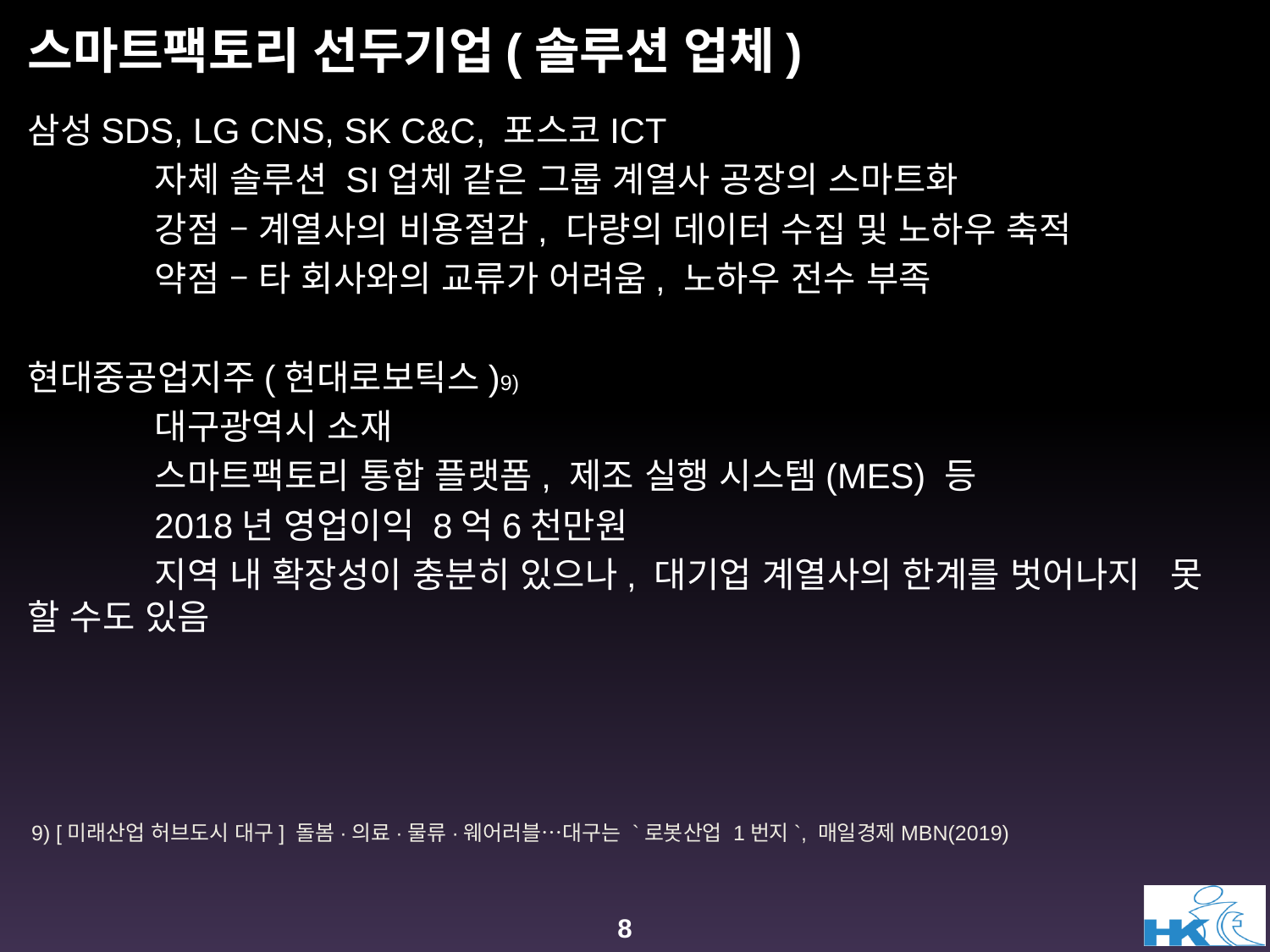

# 스마트팩토리 선두기업(솔루션 업체)
삼성SDS, LG CNS, SK C&C, 포스코ICT
	자체 솔루션 SI업체 같은 그룹 계열사 공장의 스마트화
	강점 – 계열사의 비용절감, 다량의 데이터 수집 및 노하우 축적
	약점 – 타 회사와의 교류가 어려움, 노하우 전수 부족

현대중공업지주(현대로보틱스)9)
	대구광역시 소재
	스마트팩토리 통합 플랫폼, 제조 실행 시스템(MES) 등
	2018년 영업이익 8억6천만원
	지역 내 확장성이 충분히 있으나, 대기업 계열사의 한계를 벗어나지 	못 할 수도 있음
9) [미래산업 허브도시 대구] 돌봄·의료·물류·웨어러블…대구는 `로봇산업 1번지`, 매일경제MBN(2019)

8